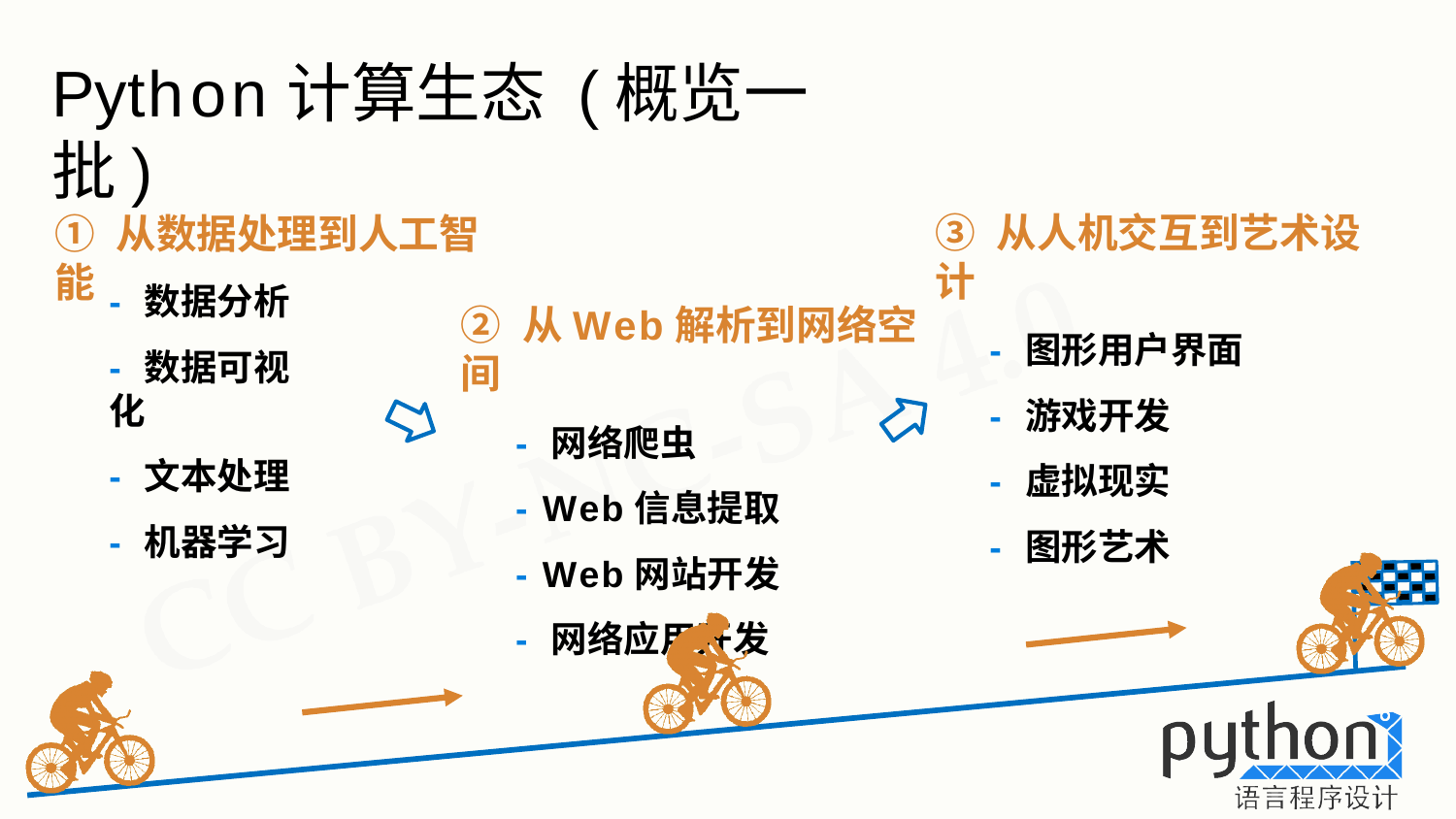

# Python计算生态 (概览一批)
③ 从人机交互到艺术设计
- 图形用户界面
- 游戏开发
- 虚拟现实
- 图形艺术
① 从数据处理到人工智能
- 数据分析
- 数据可视化
- 文本处理
- 机器学习

② 从Web解析到网络空间
- 网络爬虫
- Web信息提取
- Web网站开发
- 网络应用开发